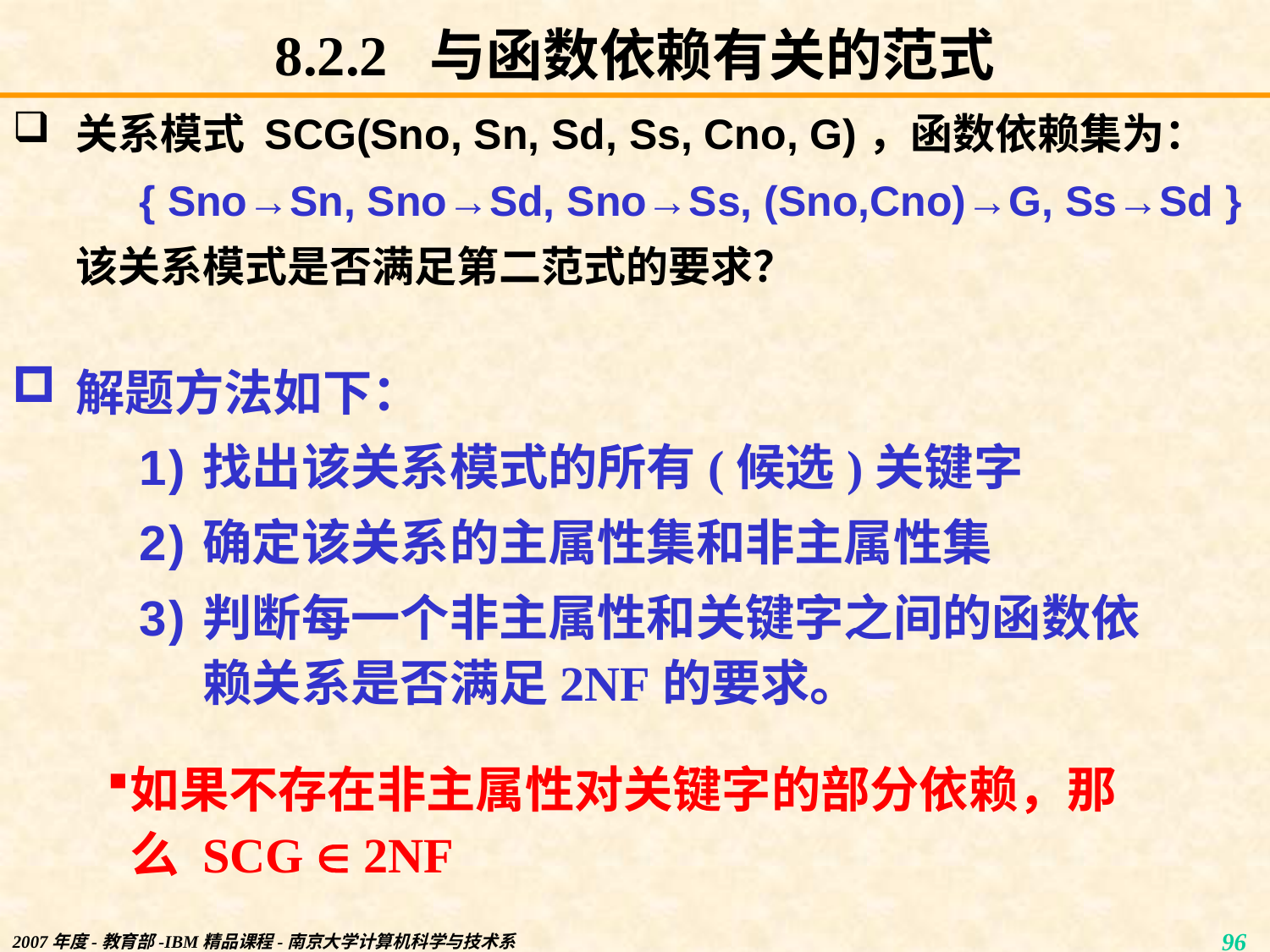

# 8.2.2  与函数依赖有关的范式
关系模式 SCG(Sno, Sn, Sd, Ss, Cno, G)，函数依赖集为：
{ Sno→Sn, Sno→Sd, Sno→Ss, (Sno,Cno)→G, Ss→Sd }
该关系模式是否满足第二范式的要求？
解题方法如下：
找出该关系模式的所有(候选)关键字
确定该关系的主属性集和非主属性集
判断每一个非主属性和关键字之间的函数依赖关系是否满足2NF的要求。
如果不存在非主属性对关键字的部分依赖，那么 SCG ∈ 2NF
96
2007年度-教育部-IBM精品课程-南京大学计算机科学与技术系